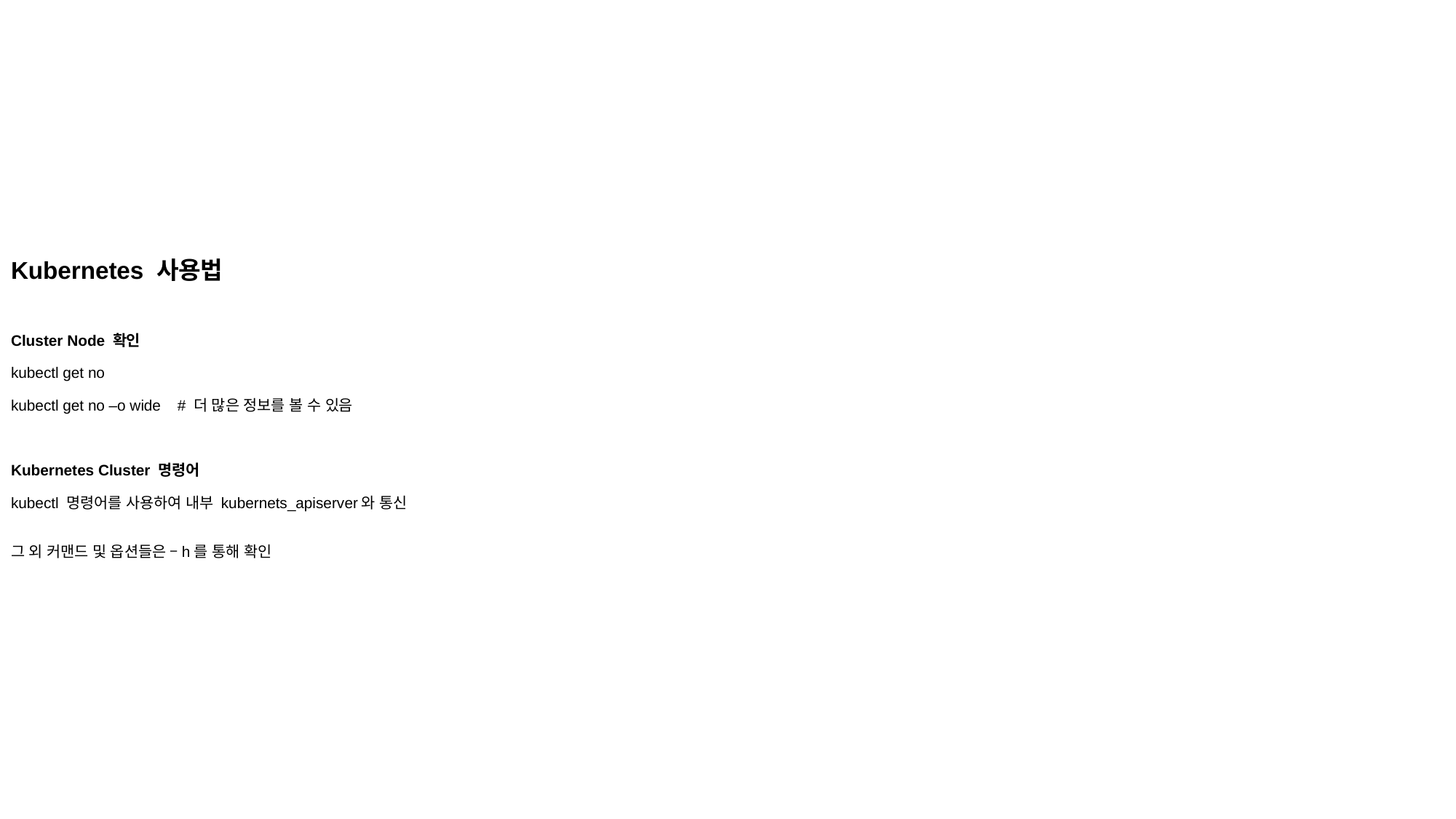

# Kubernetes 사용법 Cluster Node 확인 kubectl get no kubectl get no –o wide    # 더 많은 정보를 볼 수 있음 Kubernetes Cluster 명령어 kubectl 명령어를 사용하여 내부 kubernets_apiserver와 통신 그 외 커맨드 및 옵션들은 –h를 통해 확인